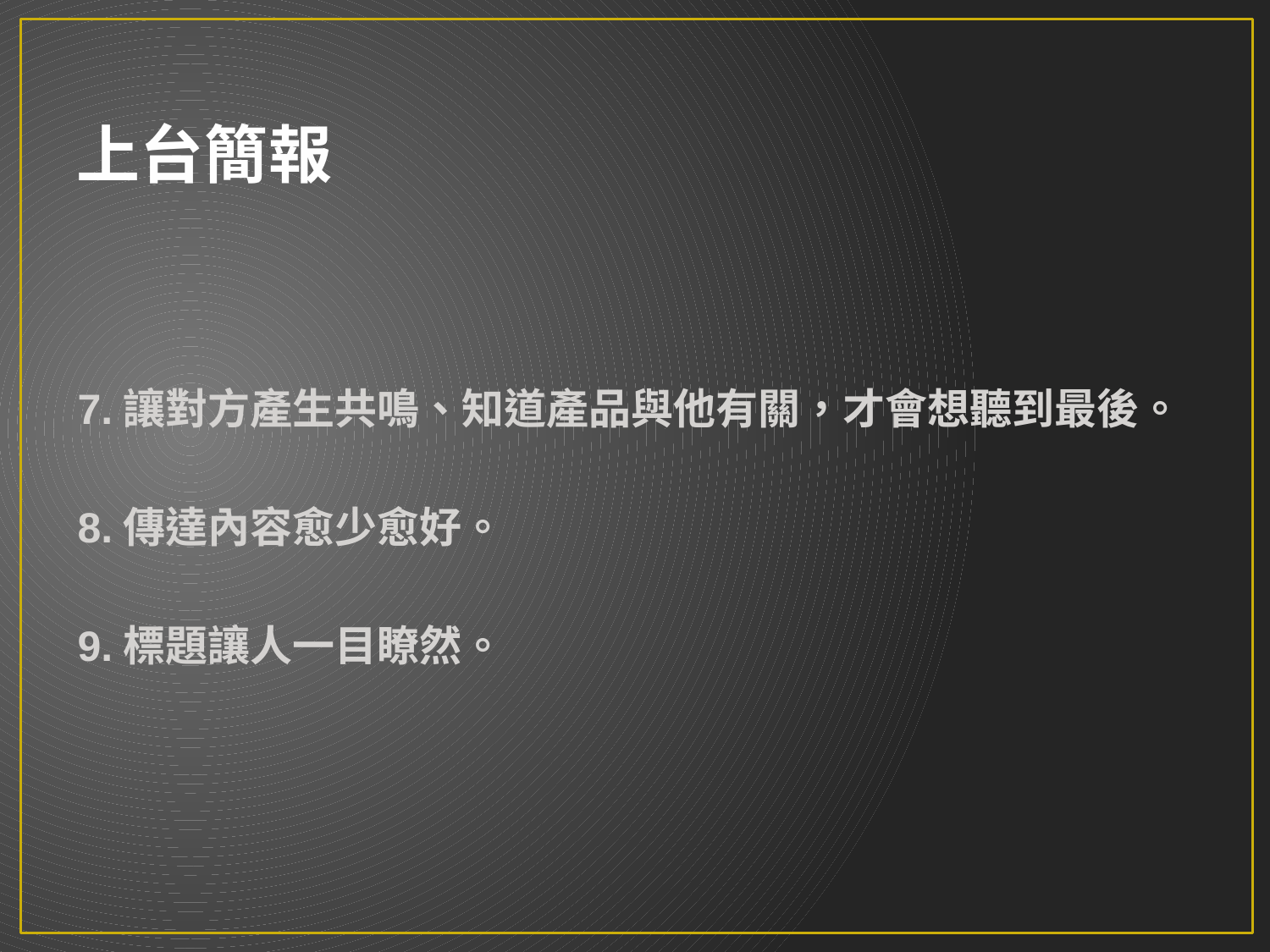

# 上台簡報
7.讓對方產生共鳴、知道產品與他有關，才會想聽到最後。

8.傳達內容愈少愈好。

9.標題讓人一目瞭然。